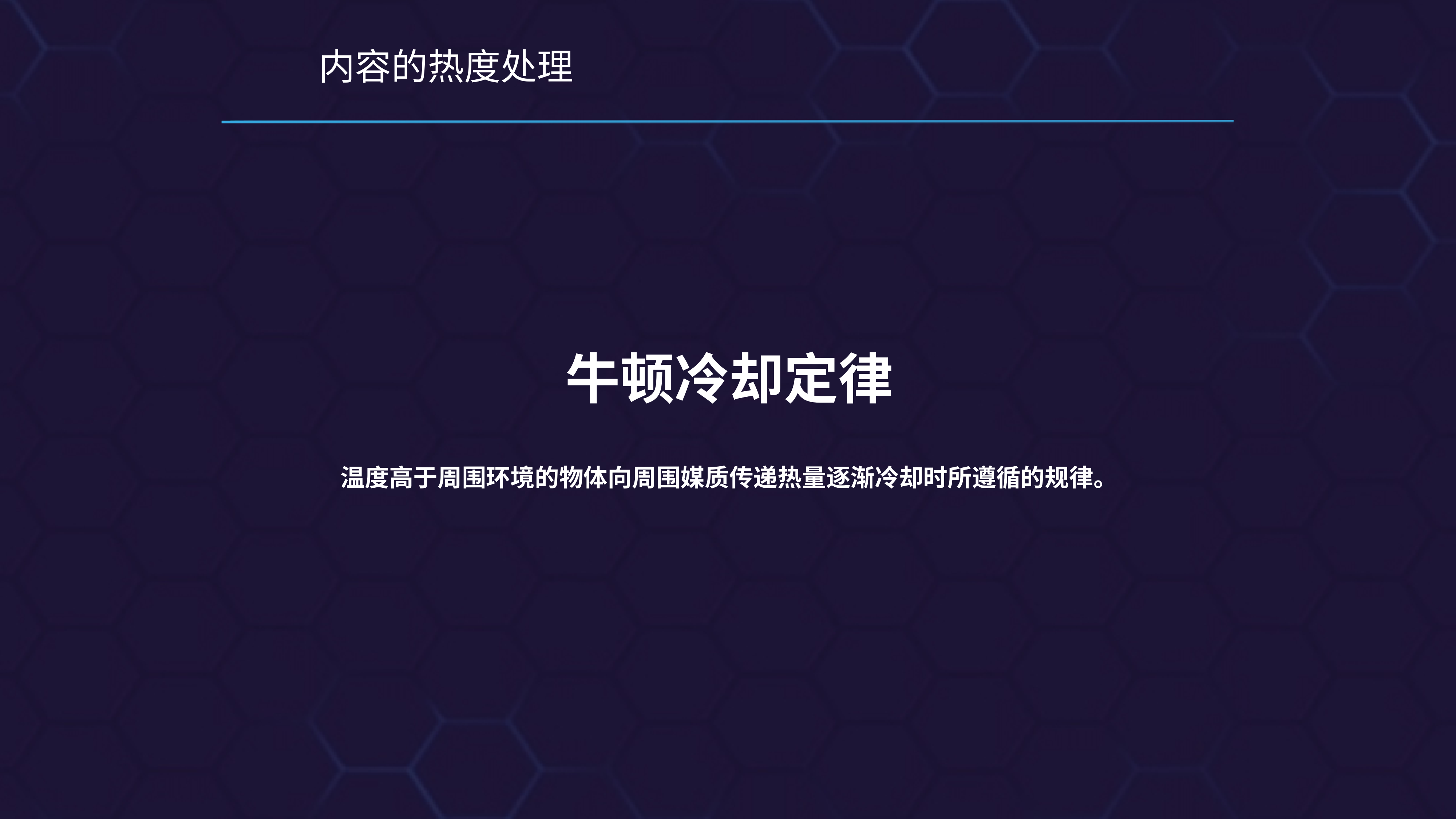

# 内容的热度处理
牛顿冷却定律
温度高于周围环境的物体向周围媒质传递热量逐渐冷却时所遵循的规律。